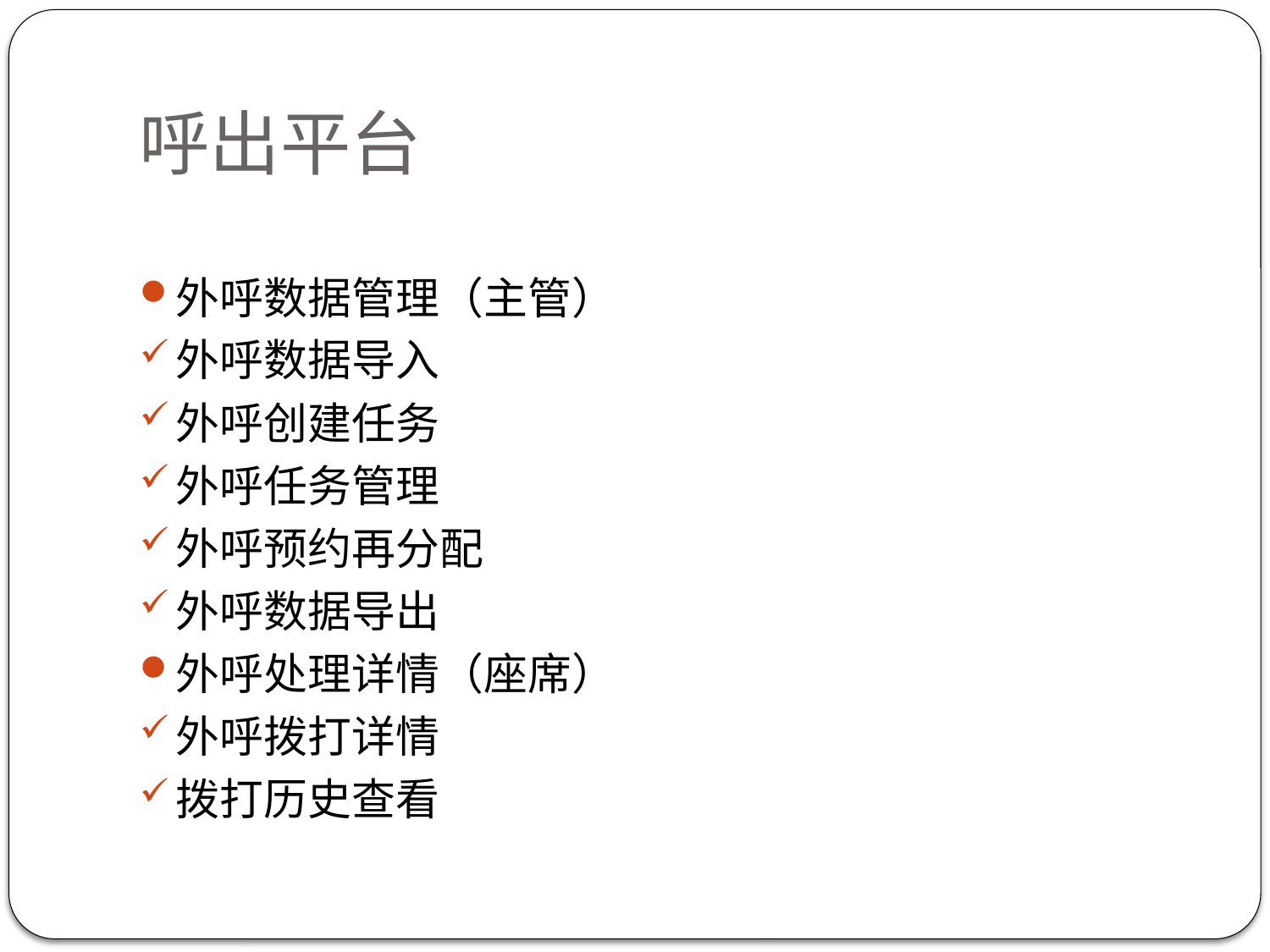

# 呼出平台

外呼数据管理（主管）
外呼数据导入
外呼创建任务
外呼任务管理
外呼预约再分配
外呼数据导出
外呼处理详情（座席）
外呼拨打详情
拨打历史查看